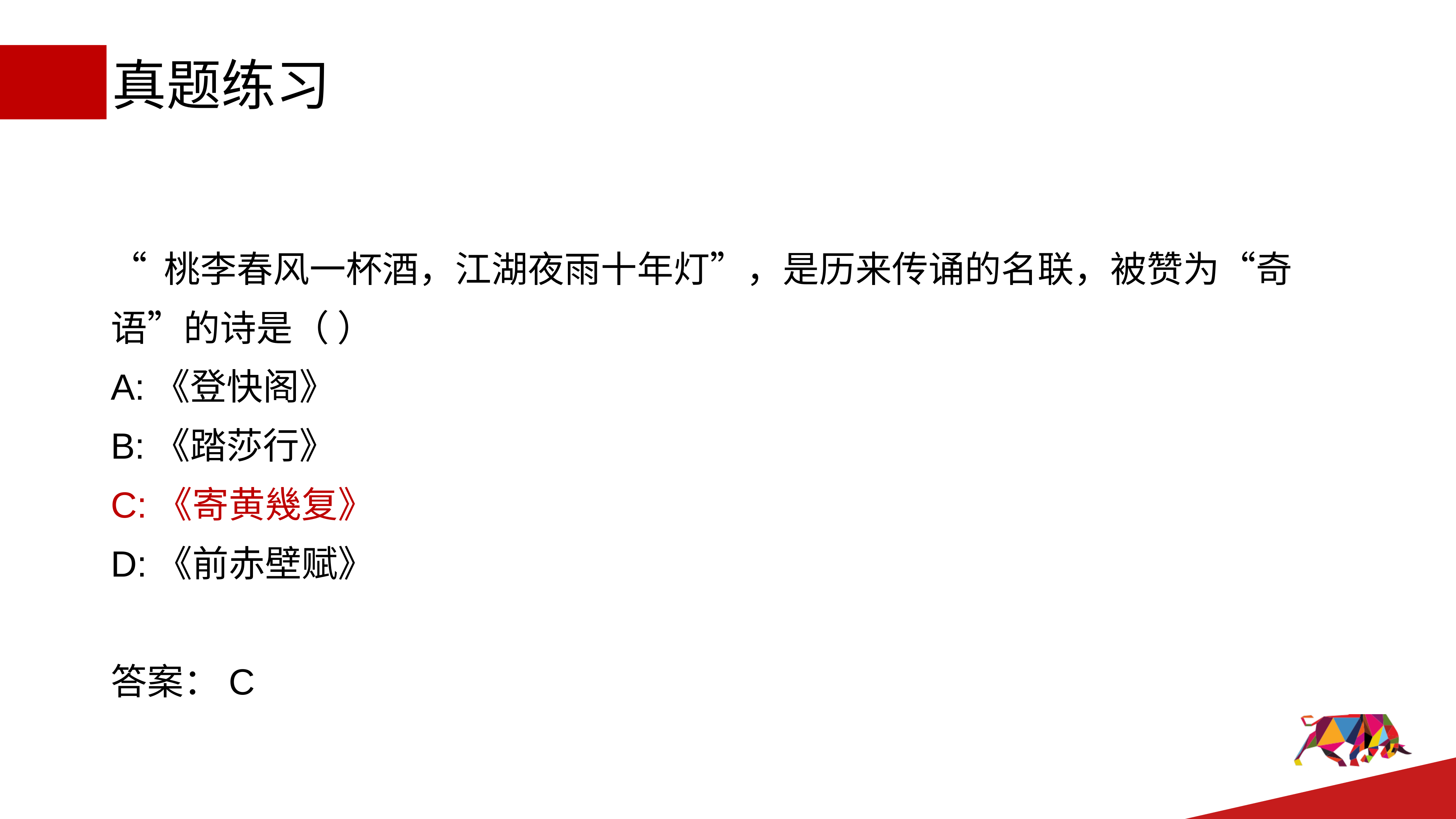

# 真题练习
“ 桃李春风一杯酒，江湖夜雨十年灯”，是历来传诵的名联，被赞为“奇语”的诗是（ ）
A:《登快阁》
B:《踏莎行》
C:《寄黄幾复》
D:《前赤壁赋》

答案：C